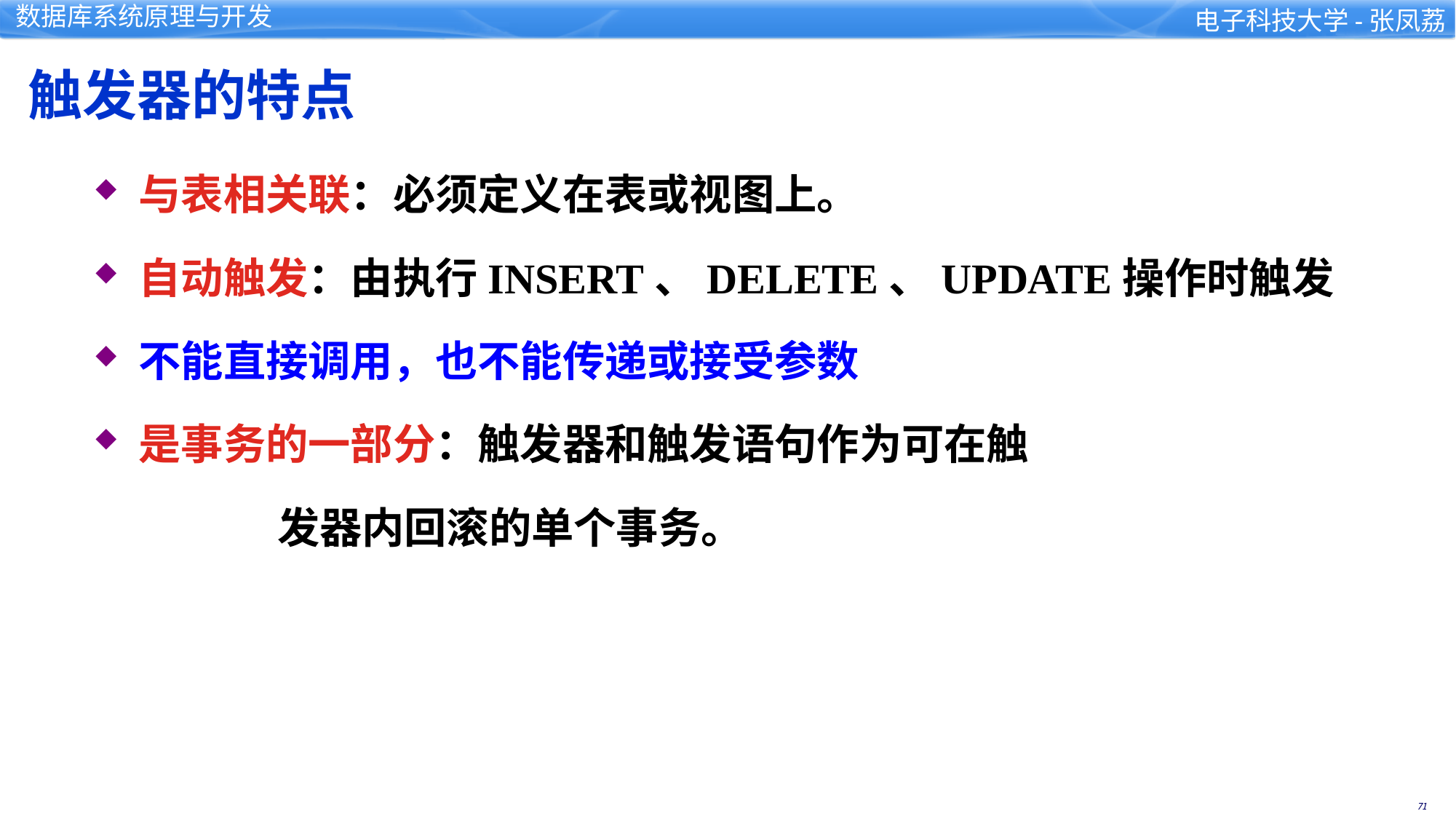

触发器的特点
 与表相关联：必须定义在表或视图上。
 自动触发：由执行INSERT、DELETE、UPDATE操作时触发
 不能直接调用，也不能传递或接受参数
 是事务的一部分：触发器和触发语句作为可在触
                  发器内回滚的单个事务。